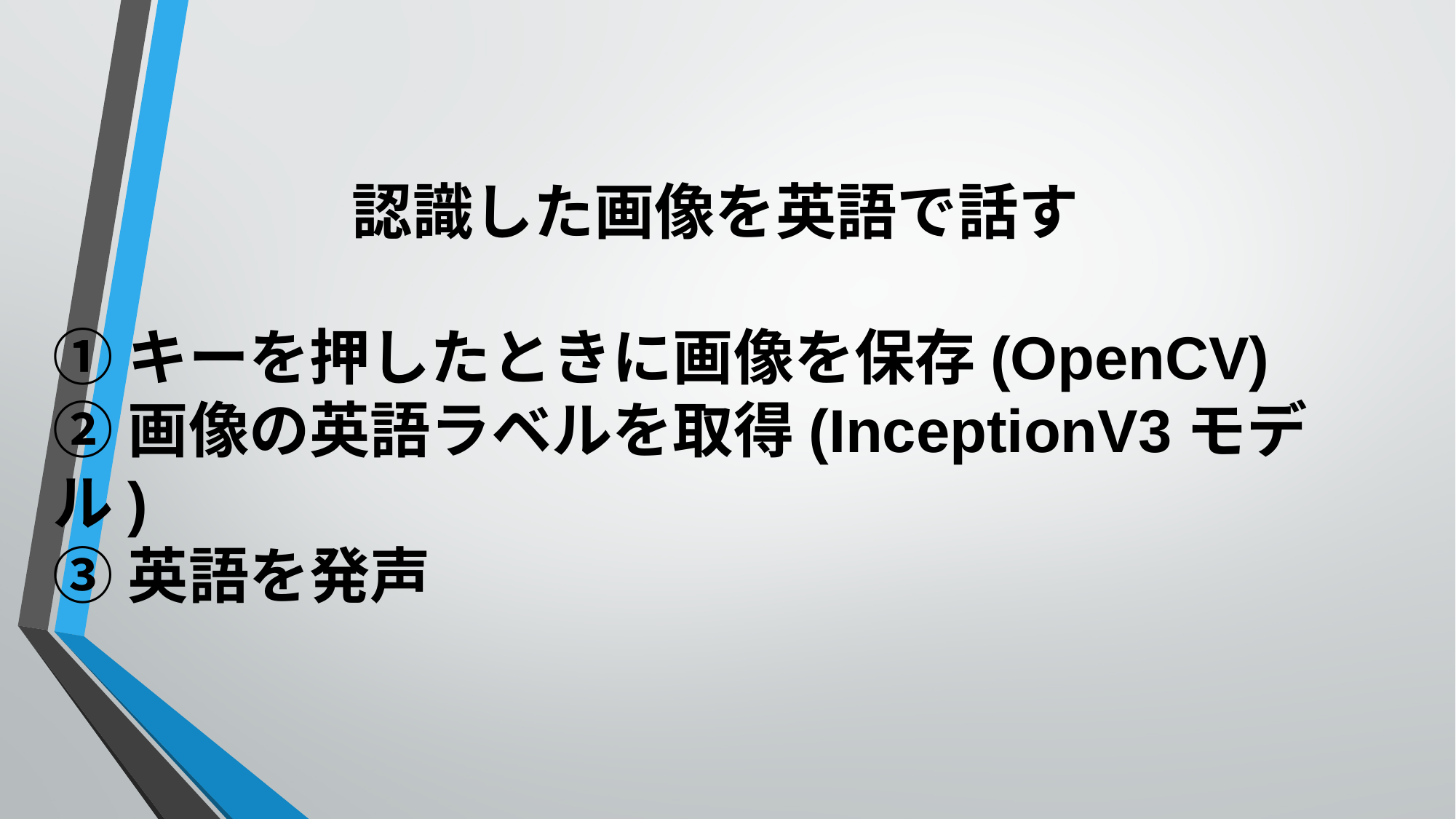

認識した画像を英語で話す

①キーを押したときに画像を保存(OpenCV)
②画像の英語ラベルを取得(InceptionV3モデル)
③英語を発声